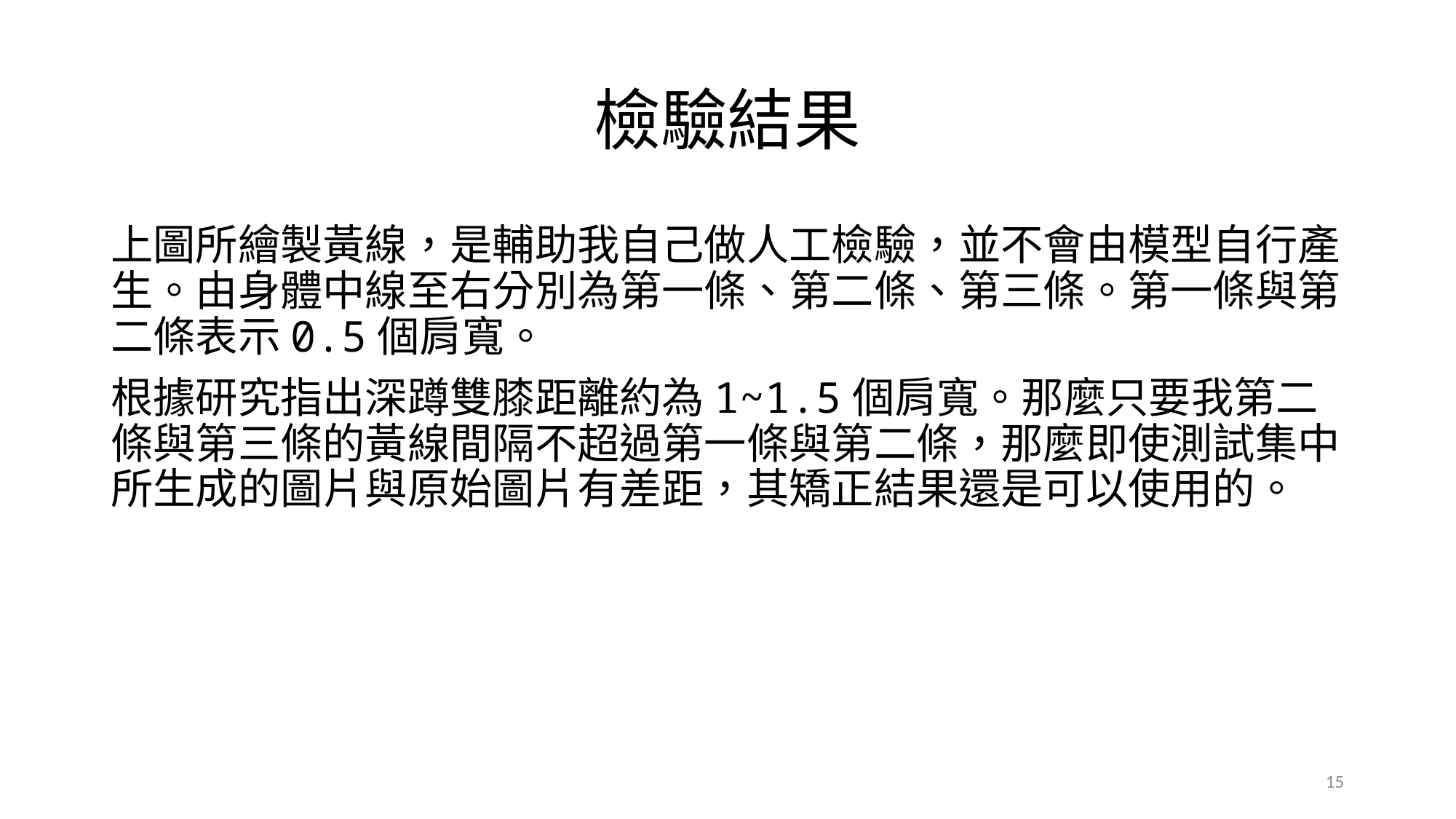

# 檢驗結果
上圖所繪製黃線，是輔助我自己做人工檢驗，並不會由模型自行產生。由身體中線至右分別為第一條、第二條、第三條。第一條與第二條表示0.5個肩寬。
根據研究指出深蹲雙膝距離約為1~1.5個肩寬。那麼只要我第二條與第三條的黃線間隔不超過第一條與第二條，那麼即使測試集中所生成的圖片與原始圖片有差距，其矯正結果還是可以使用的。
15